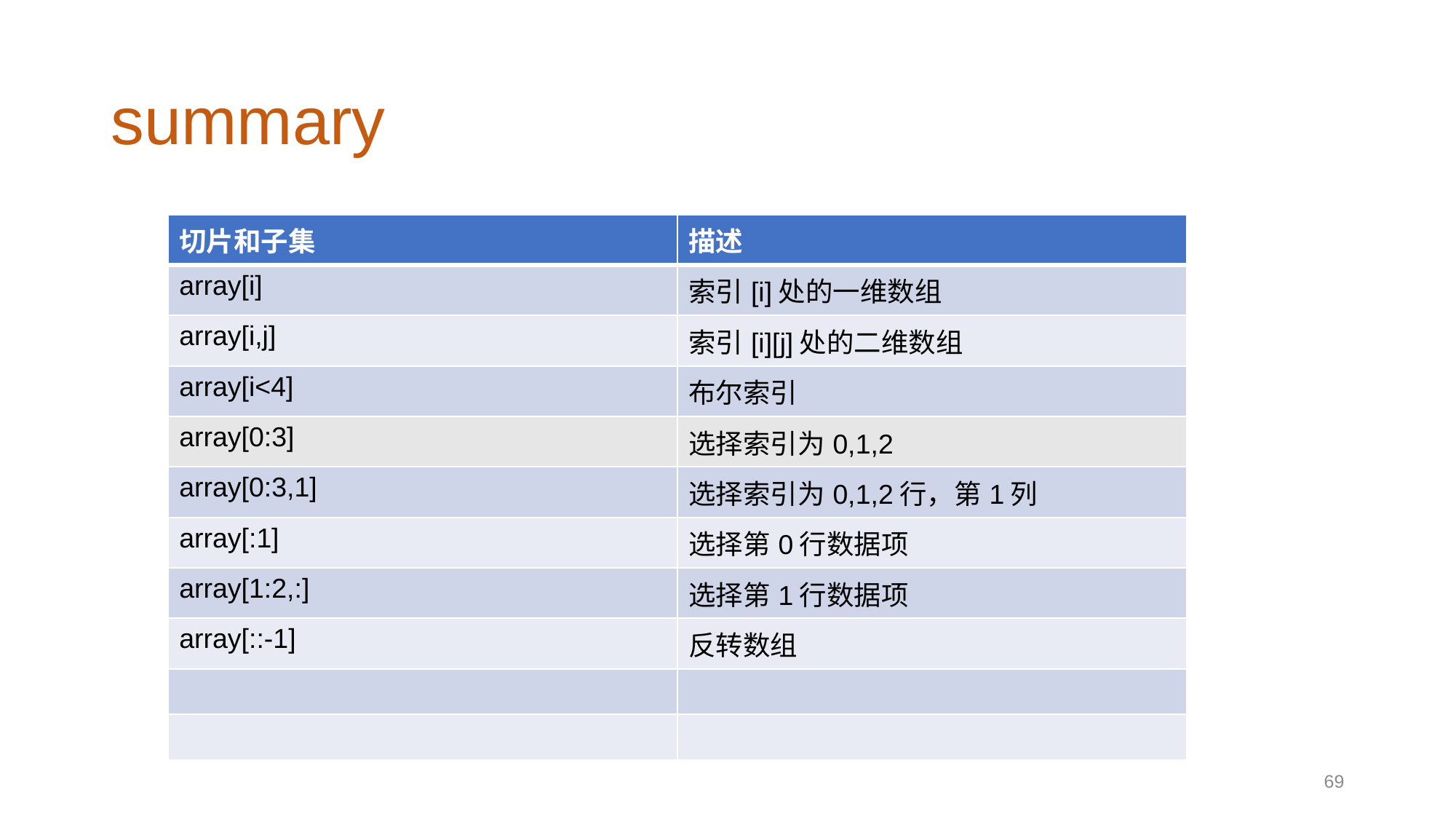

# summary
| 切片和子集 | 描述 |
| --- | --- |
| array[i] | 索引[i]处的一维数组 |
| array[i,j] | 索引[i][j]处的二维数组 |
| array[i<4] | 布尔索引 |
| array[0:3] | 选择索引为0,1,2 |
| array[0:3,1] | 选择索引为0,1,2行，第1列 |
| array[:1] | 选择第0行数据项 |
| array[1:2,:] | 选择第1行数据项 |
| array[::-1] | 反转数组 |
|  |  |
|  |  |

69